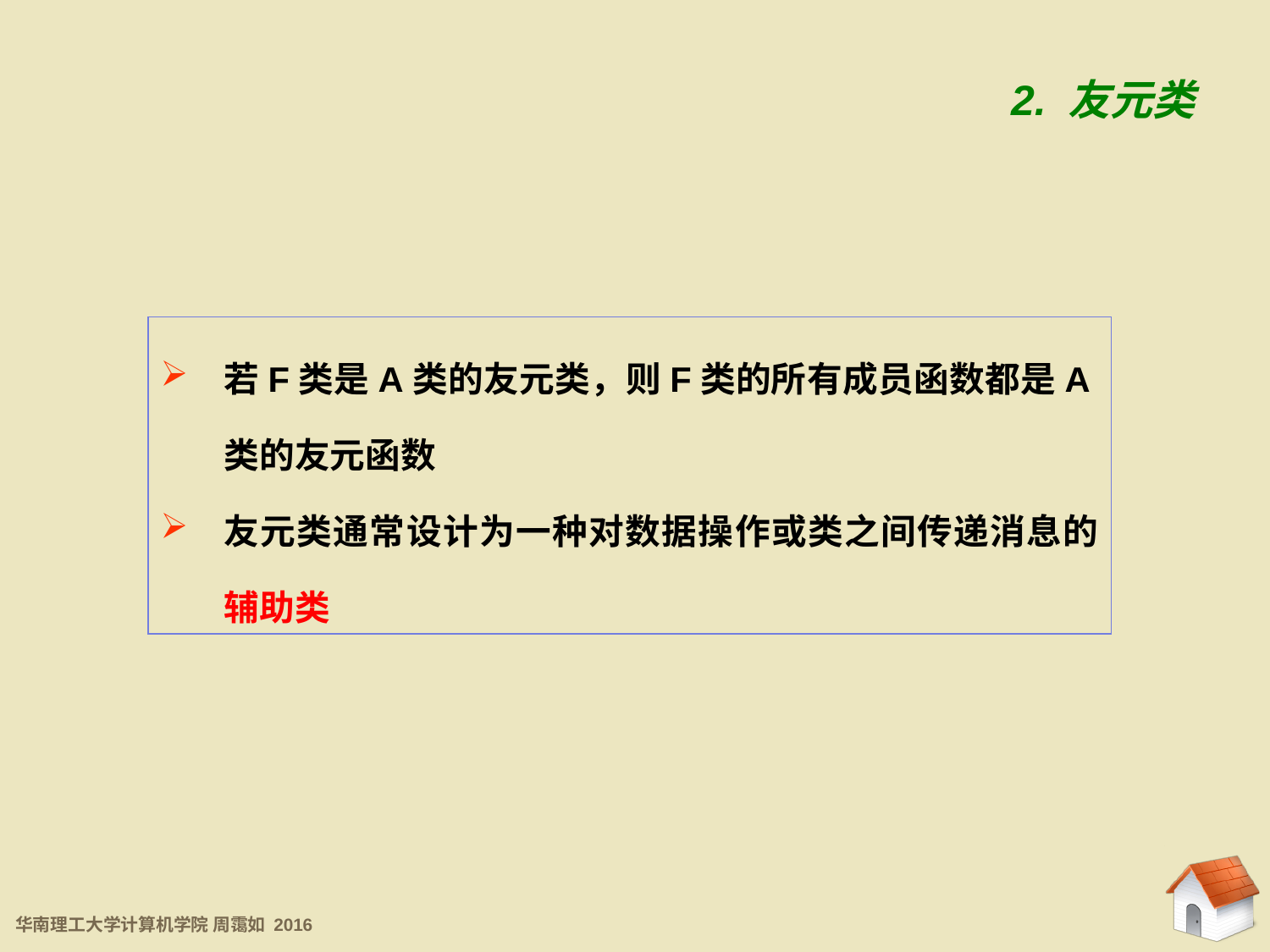

6.3.3  友元
2. 友元类
若F类是A类的友元类，则F类的所有成员函数都是A类的友元函数
友元类通常设计为一种对数据操作或类之间传递消息的辅助类